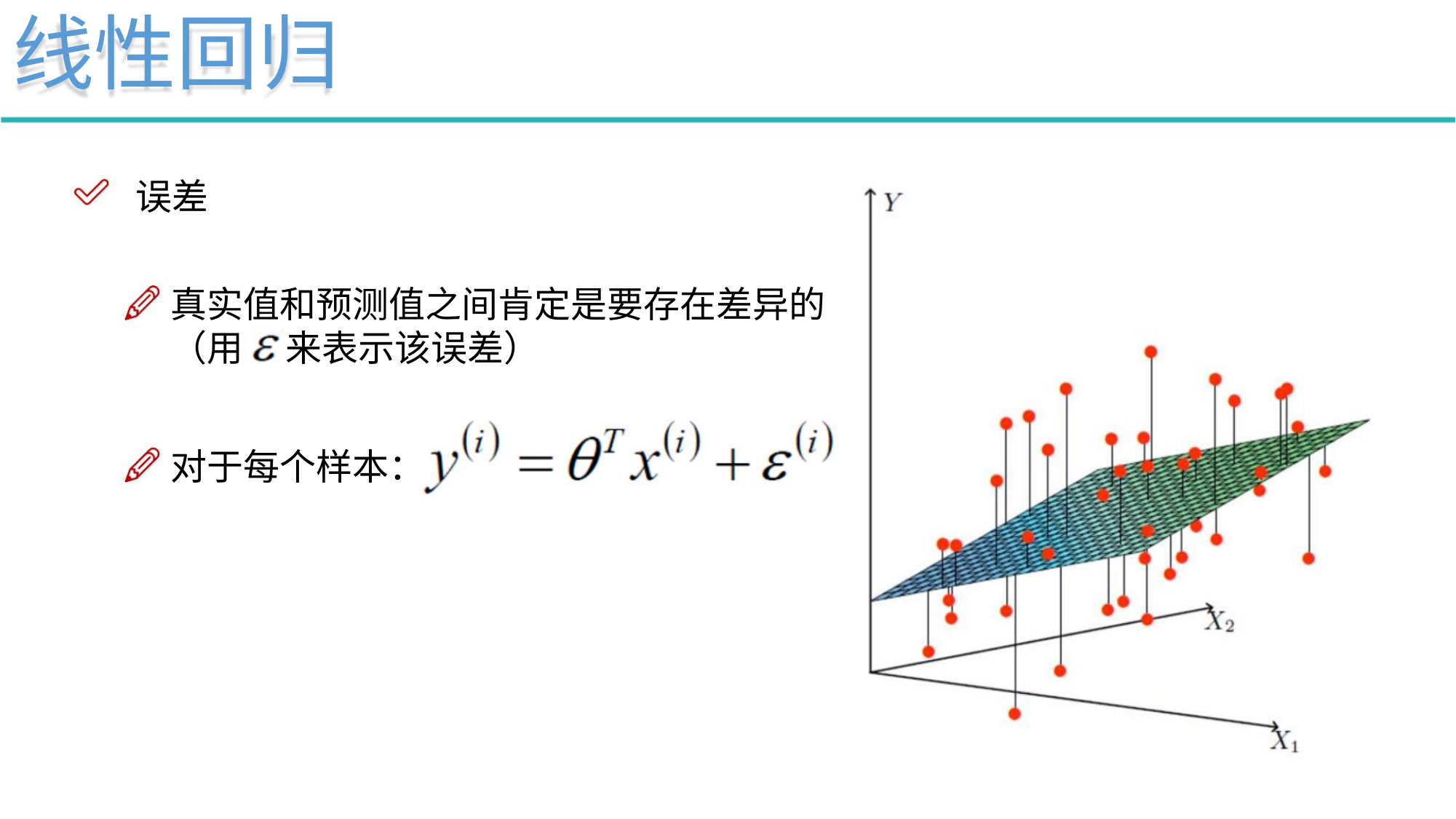

线性回归
误差
真实值和预测值之间肯定是要存在差异的
（用 来表示该误差）
对于每个样本：